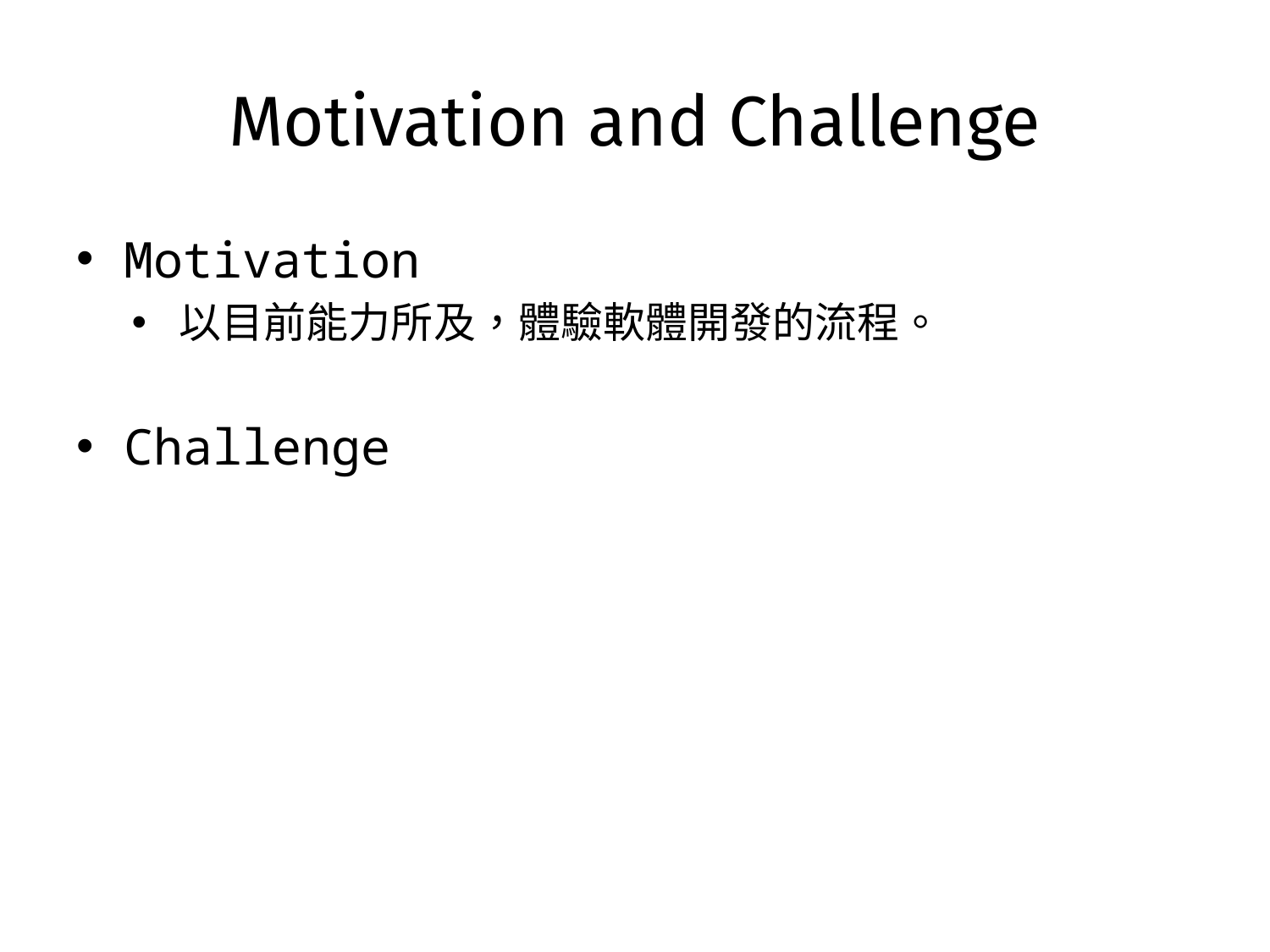

# Motivation and Challenge
Motivation
以目前能力所及，體驗軟體開發的流程。

Challenge